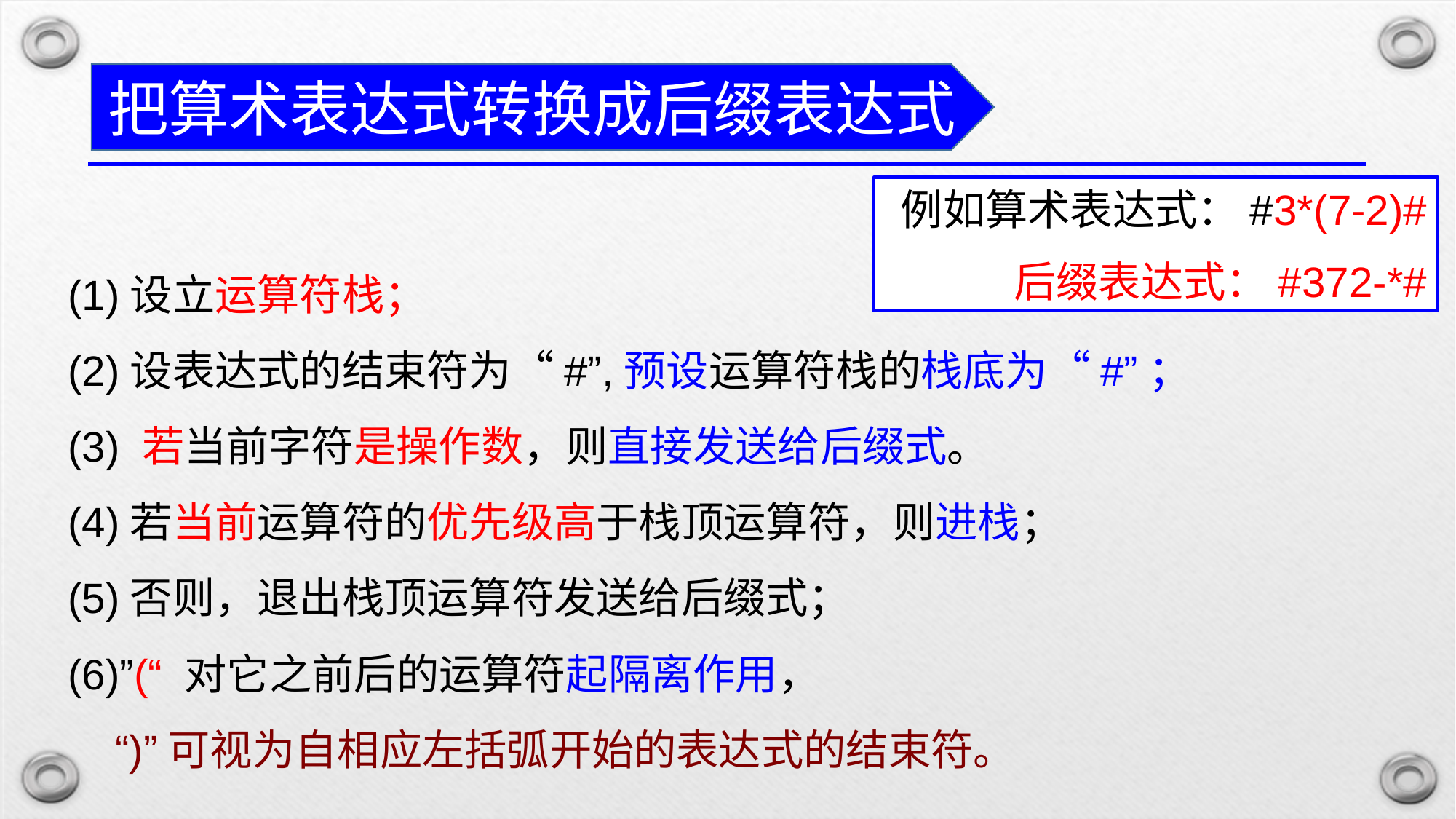

把算术表达式转换成后缀表达式
例如算术表达式：#3*(7-2)#
后缀表达式：#372-*#
(1)设立运算符栈；
(2)设表达式的结束符为“#”,预设运算符栈的栈底为“#”；
(3) 若当前字符是操作数，则直接发送给后缀式。
(4)若当前运算符的优先级高于栈顶运算符，则进栈；
(5)否则，退出栈顶运算符发送给后缀式；
(6)”(“ 对它之前后的运算符起隔离作用，
    “)”可视为自相应左括弧开始的表达式的结束符。